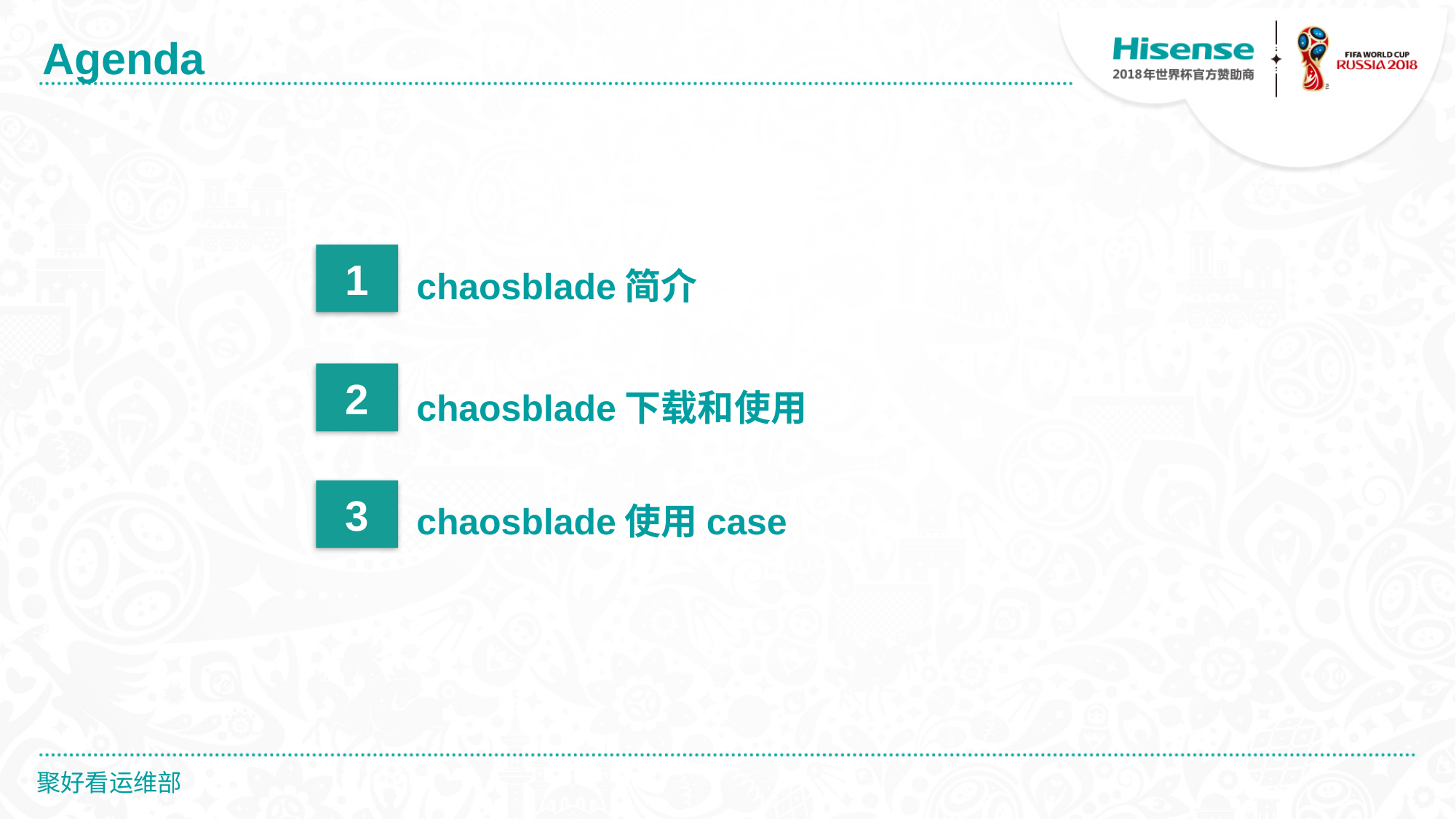

Agenda
1
chaosblade简介
2
chaosblade下载和使用
3
chaosblade使用case
聚好看运维部